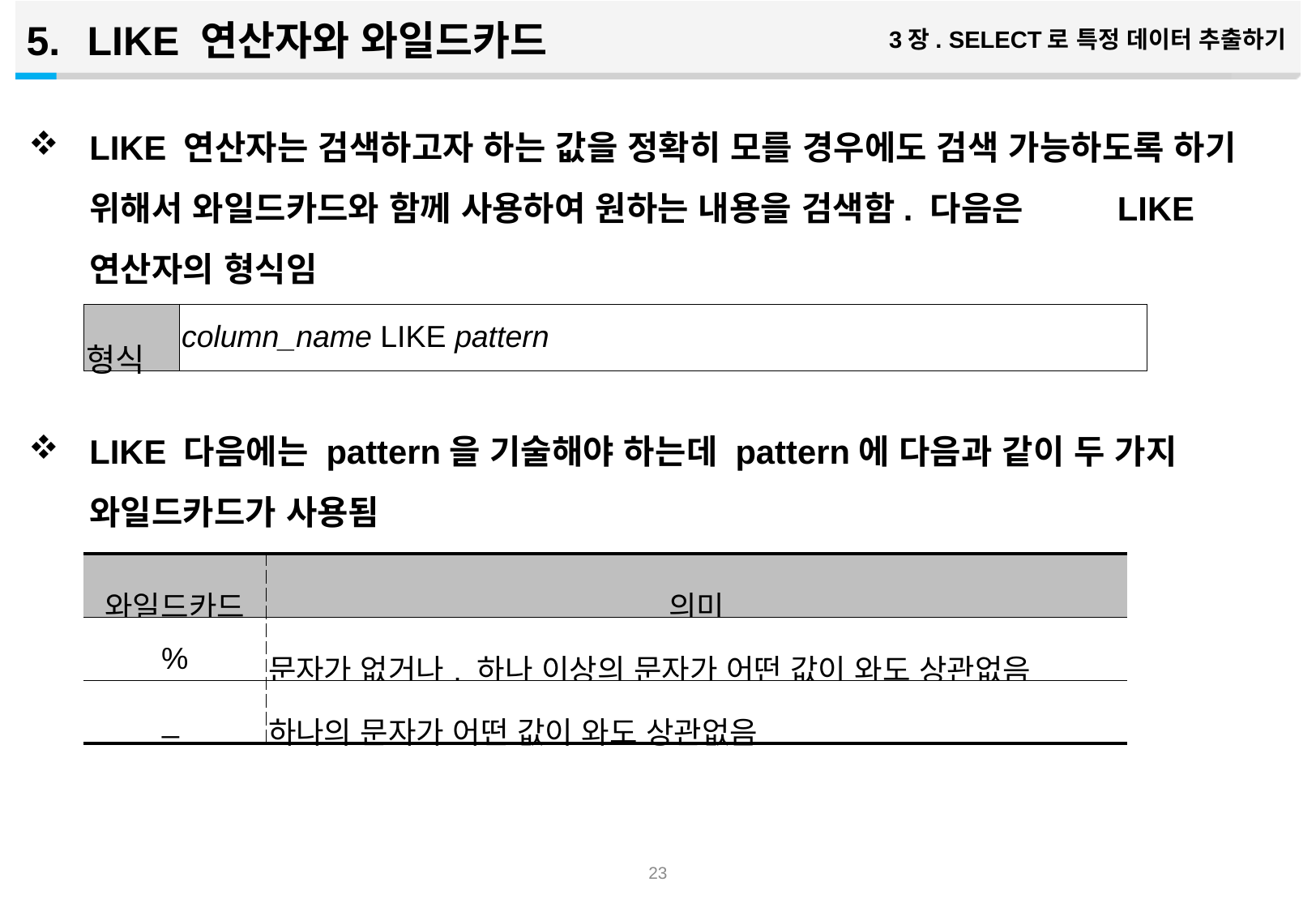

LIKE 연산자와 와일드카드
3장. SELECT로 특정 데이터 추출하기
LIKE 연산자는 검색하고자 하는 값을 정확히 모를 경우에도 검색 가능하도록 하기 위해서 와일드카드와 함께 사용하여 원하는 내용을 검색함. 다음은         LIKE 연산자의 형식임

LIKE 다음에는 pattern을 기술해야 하는데 pattern에 다음과 같이 두 가지    와일드카드가 사용됨

| 형식 | column\_name LIKE pattern |
| --- | --- |
| 와일드카드 | 의미 |
| --- | --- |
| % | 문자가 없거나, 하나 이상의 문자가 어떤 값이 와도 상관없음 |
| \_ | 하나의 문자가 어떤 값이 와도 상관없음 |
23